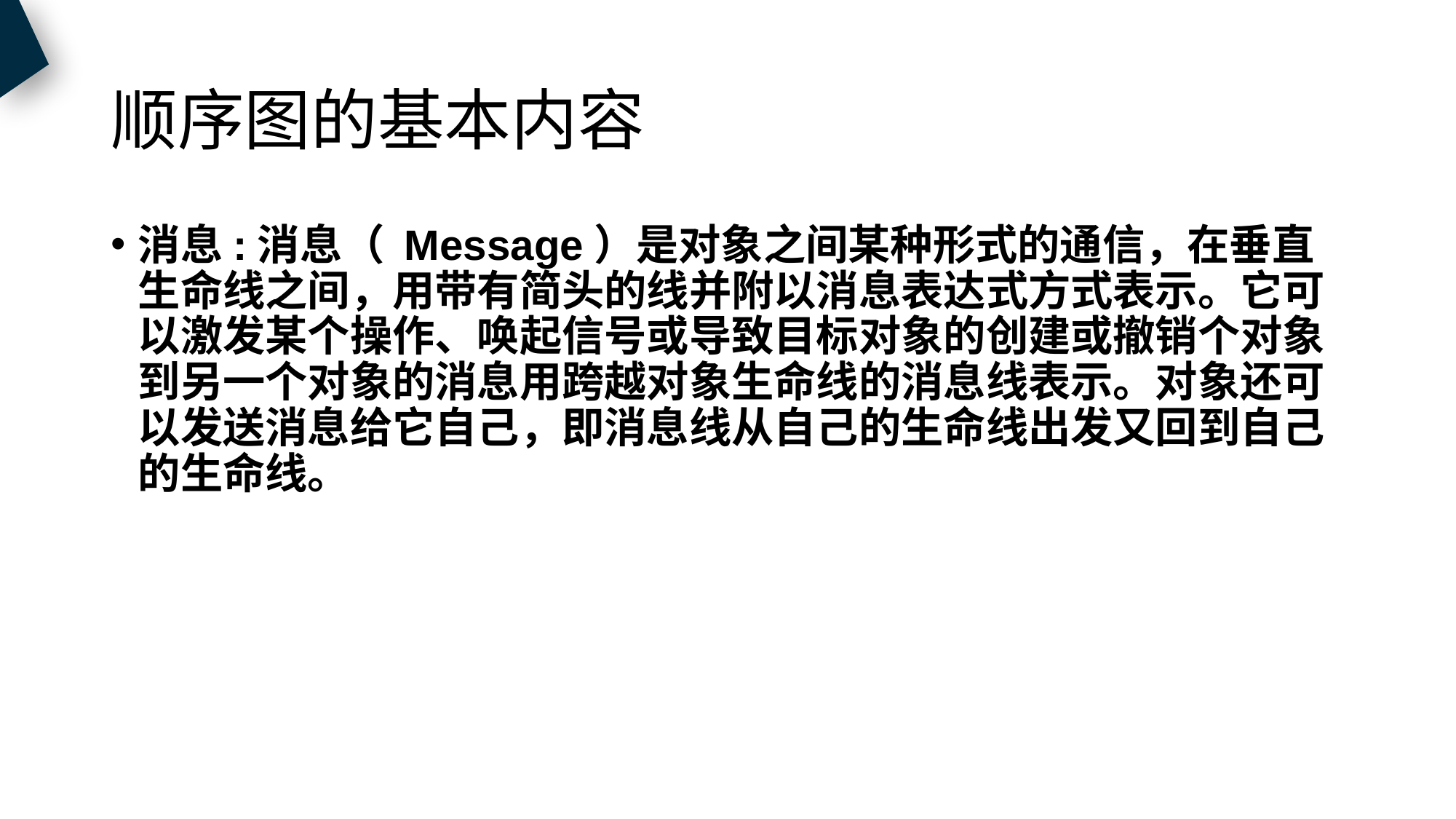

# 顺序图的基本内容
消息:消息（ Message）是对象之间某种形式的通信，在垂直生命线之间，用带有简头的线并附以消息表达式方式表示。它可以激发某个操作、唤起信号或导致目标对象的创建或撤销个对象到另一个对象的消息用跨越对象生命线的消息线表示。对象还可以发送消息给它自己，即消息线从自己的生命线出发又回到自己的生命线。